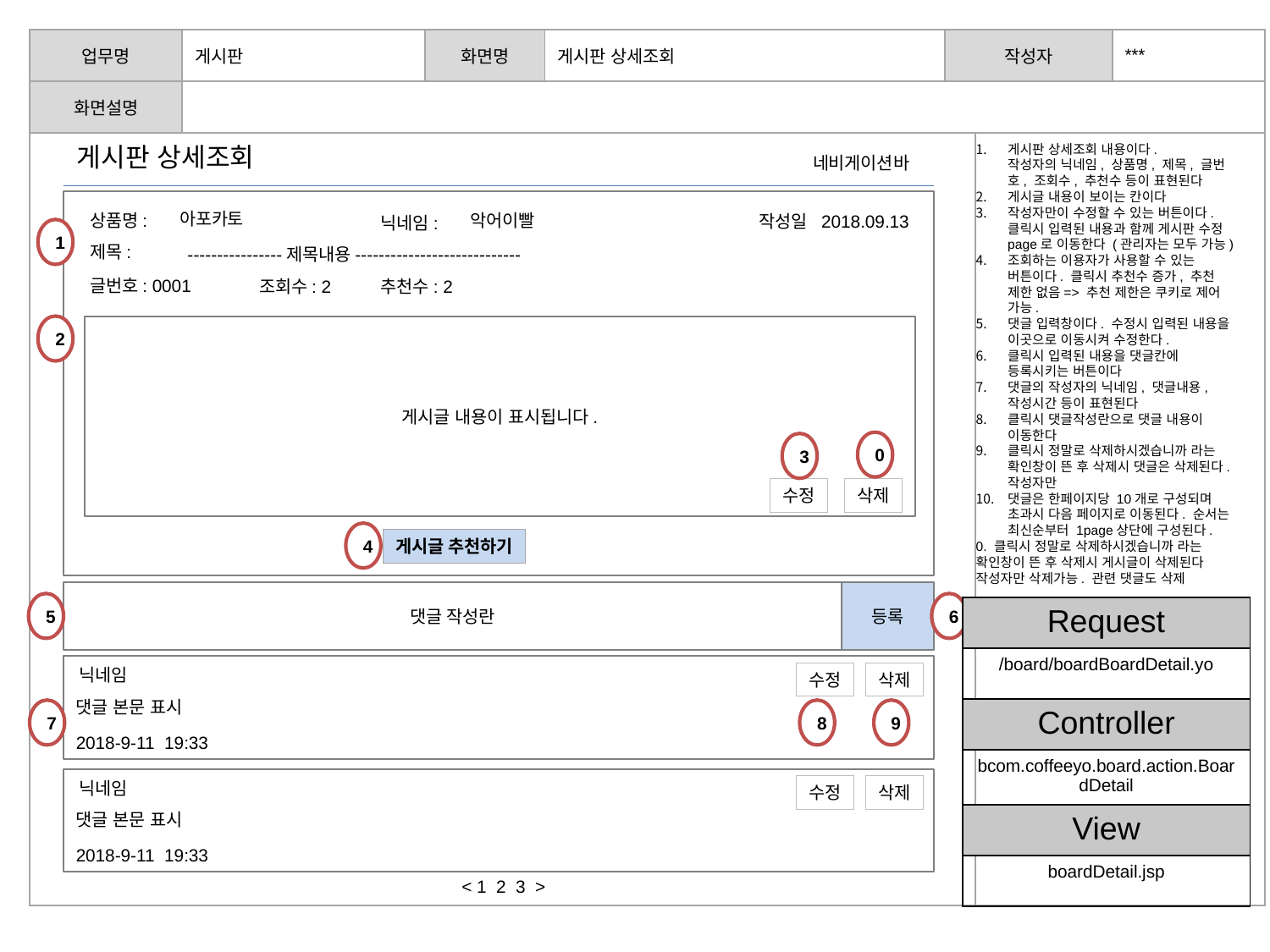

| 업무명 | 게시판 | 화면명 | 게시판 상세조회 | 작성자 |  | \*\*\* |
| --- | --- | --- | --- | --- | --- | --- |
| 화면설명 |  |  |  |  |  |  |
|  |  |  |  |  |  |  |
게시판 상세조회
게시판 상세조회 내용이다.
작성자의 닉네임, 상품명, 제목, 글번호, 조회수, 추천수 등이 표현된다
게시글 내용이 보이는 칸이다
작성자만이 수정할 수 있는 버튼이다. 클릭시 입력된 내용과 함께 게시판 수정page로 이동한다 (관리자는 모두 가능)
조회하는 이용자가 사용할 수 있는 버튼이다. 클릭시 추천수 증가, 추천 제한 없음=> 추천 제한은 쿠키로 제어 가능.
댓글 입력창이다. 수정시 입력된 내용을 이곳으로 이동시켜 수정한다.
클릭시 입력된 내용을 댓글칸에 등록시키는 버튼이다
댓글의 작성자의 닉네임, 댓글내용, 작성시간 등이 표현된다
클릭시 댓글작성란으로 댓글 내용이 이동한다
클릭시 정말로 삭제하시겠습니까 라는 확인창이 뜬 후 삭제시 댓글은 삭제된다. 작성자만
댓글은 한페이지당 10개로 구성되며 초과시 다음 페이지로 이동된다. 순서는 최신순부터 1page상단에 구성된다.
0. 클릭시 정말로 삭제하시겠습니까 라는 확인창이 뜬 후 삭제시 게시글이 삭제된다 작성자만 삭제가능. 관련 댓글도 삭제
네비게이션바

아포카토
상품명:
작성일  2018.09.13
닉네임:
악어이빨
1
제목:
----------------제목내용----------------------------
글번호: 0001
조회수: 2
추천수: 2
2
게시글 내용이 표시됩니다.
0
3
수정
삭제
4
게시글 추천하기
등록
댓글 작성란
5
6
| Request |
| --- |
| /board/boardBoardDetail.yo |
| Controller |
| bcom.coffeeyo.board.action.BoardDetail |
| View |
| boardDetail.jsp |

닉네임
수정
삭제
댓글 본문 표시
2018-9-11  19:33
7
8
9

닉네임
수정
삭제
댓글 본문 표시
2018-9-11  19:33
< 1  2  3  >